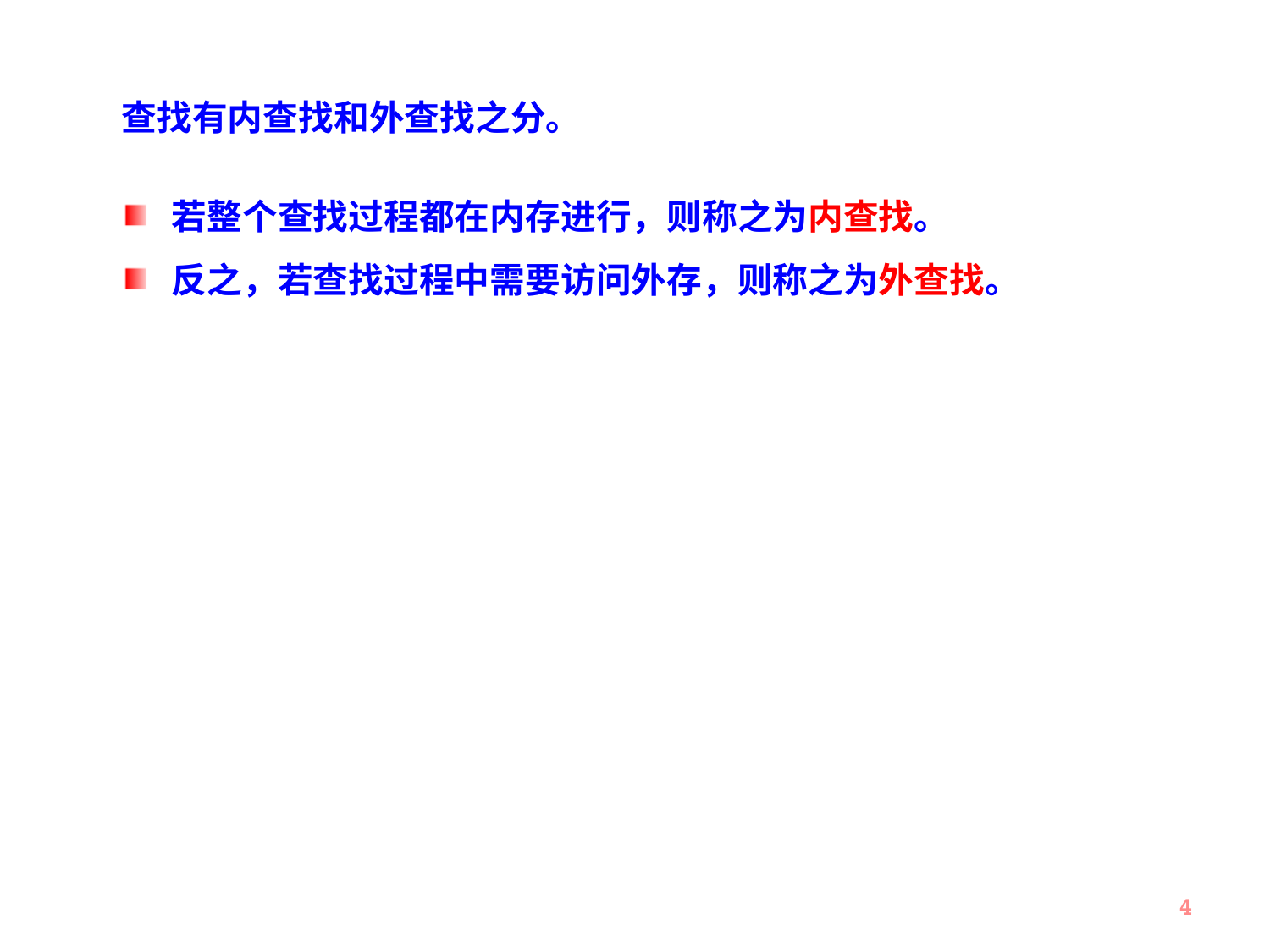

查找有内查找和外查找之分。
若整个查找过程都在内存进行，则称之为内查找。
反之，若查找过程中需要访问外存，则称之为外查找。
4